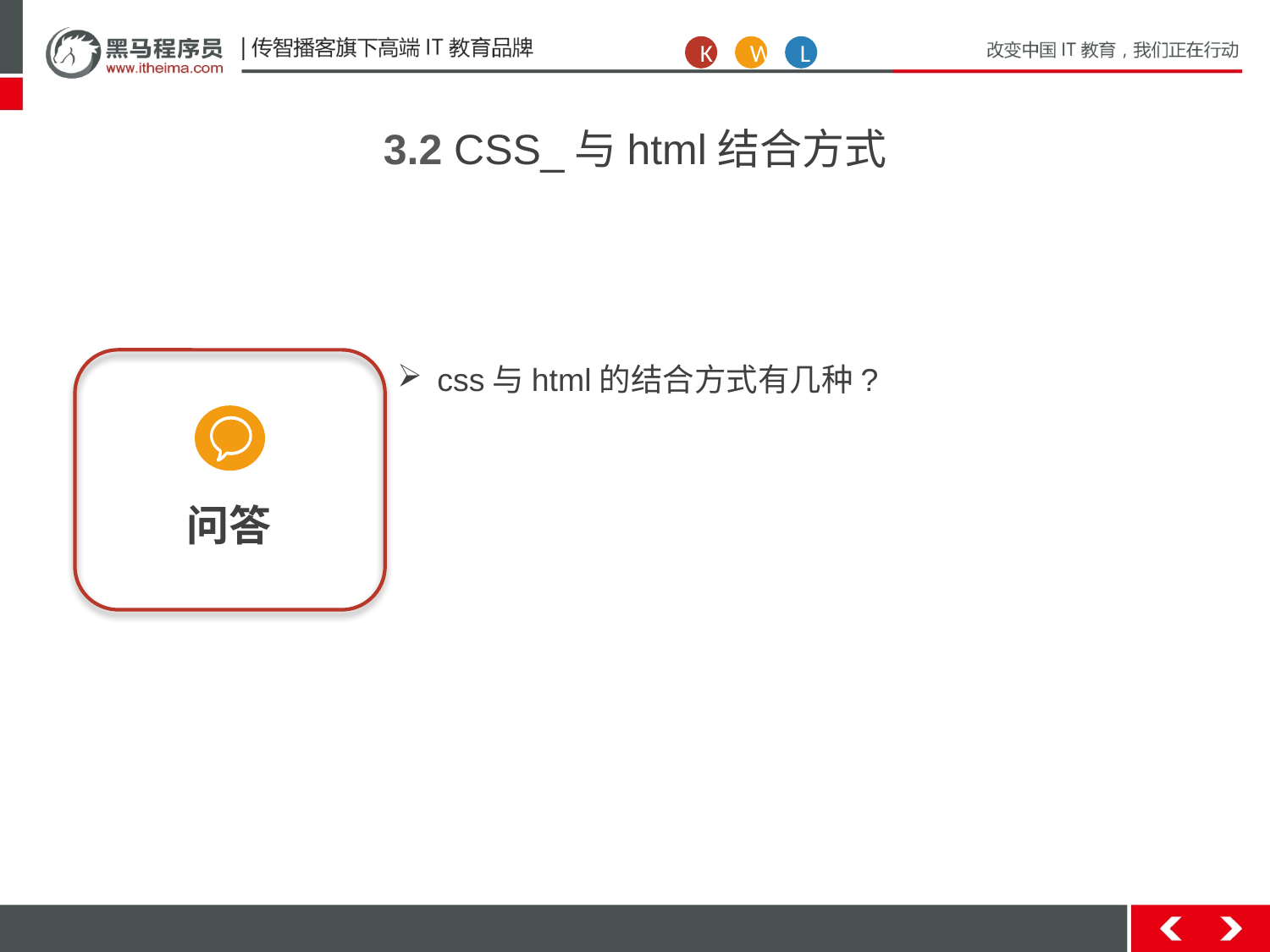

K
W
L
3.2 CSS_与html结合方式

问答
css与html的结合方式有几种?